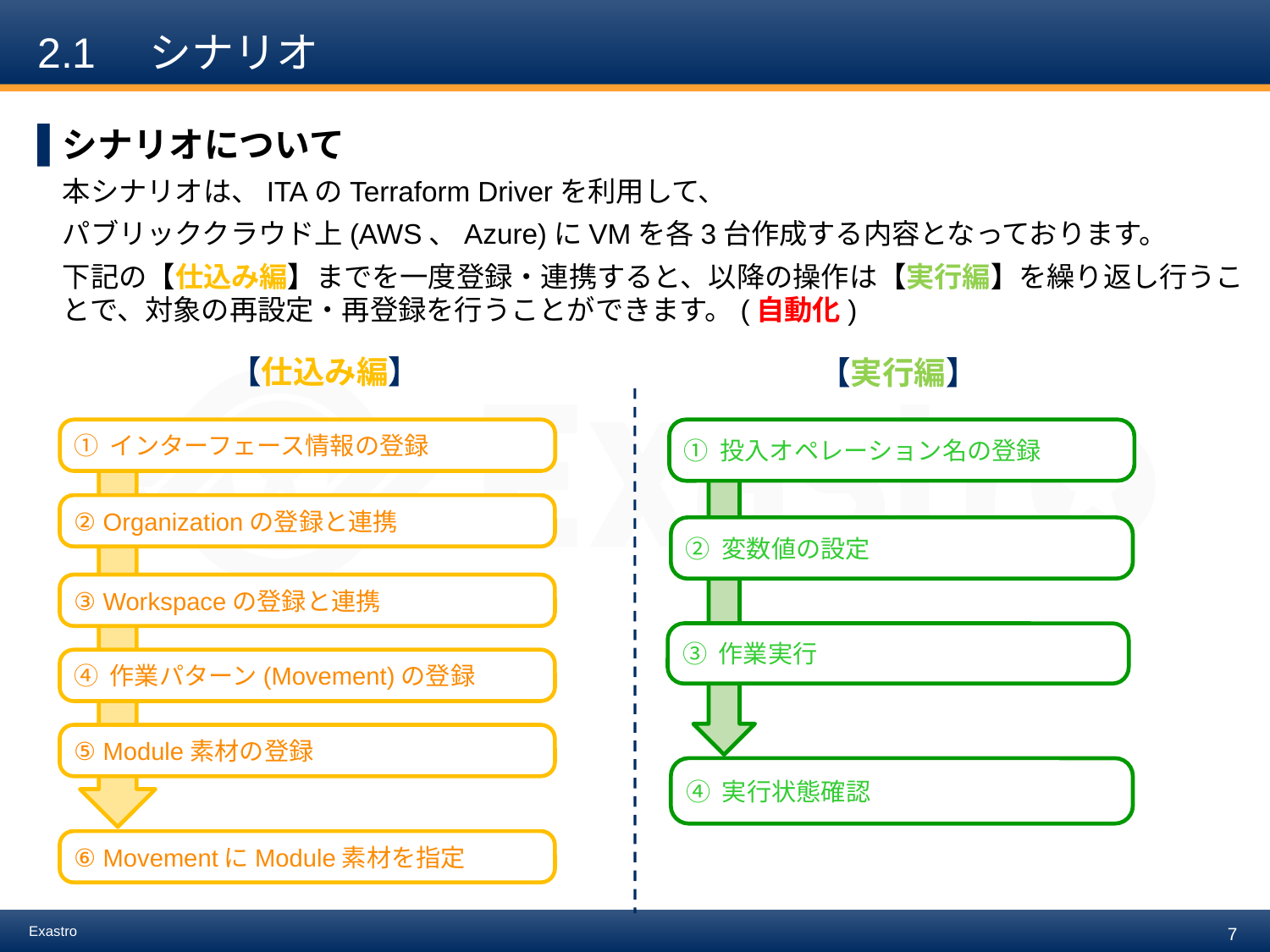

# 2.1　シナリオ
シナリオについて
本シナリオは、ITAのTerraform Driverを利用して、
パブリッククラウド上(AWS、Azure)にVMを各3台作成する内容となっております。
下記の【仕込み編】までを一度登録・連携すると、以降の操作は【実行編】を繰り返し行うことで、対象の再設定・再登録を行うことができます。(自動化)

【仕込み編】
【実行編】
① 投入オペレーション名の登録
① インターフェース情報の登録

② Organizationの登録と連携
② 変数値の設定
③ Workspaceの登録と連携
③ 作業実行
④ 作業パターン(Movement)の登録
⑤ Module素材の登録
④ 実行状態確認
⑥ MovementにModule素材を指定